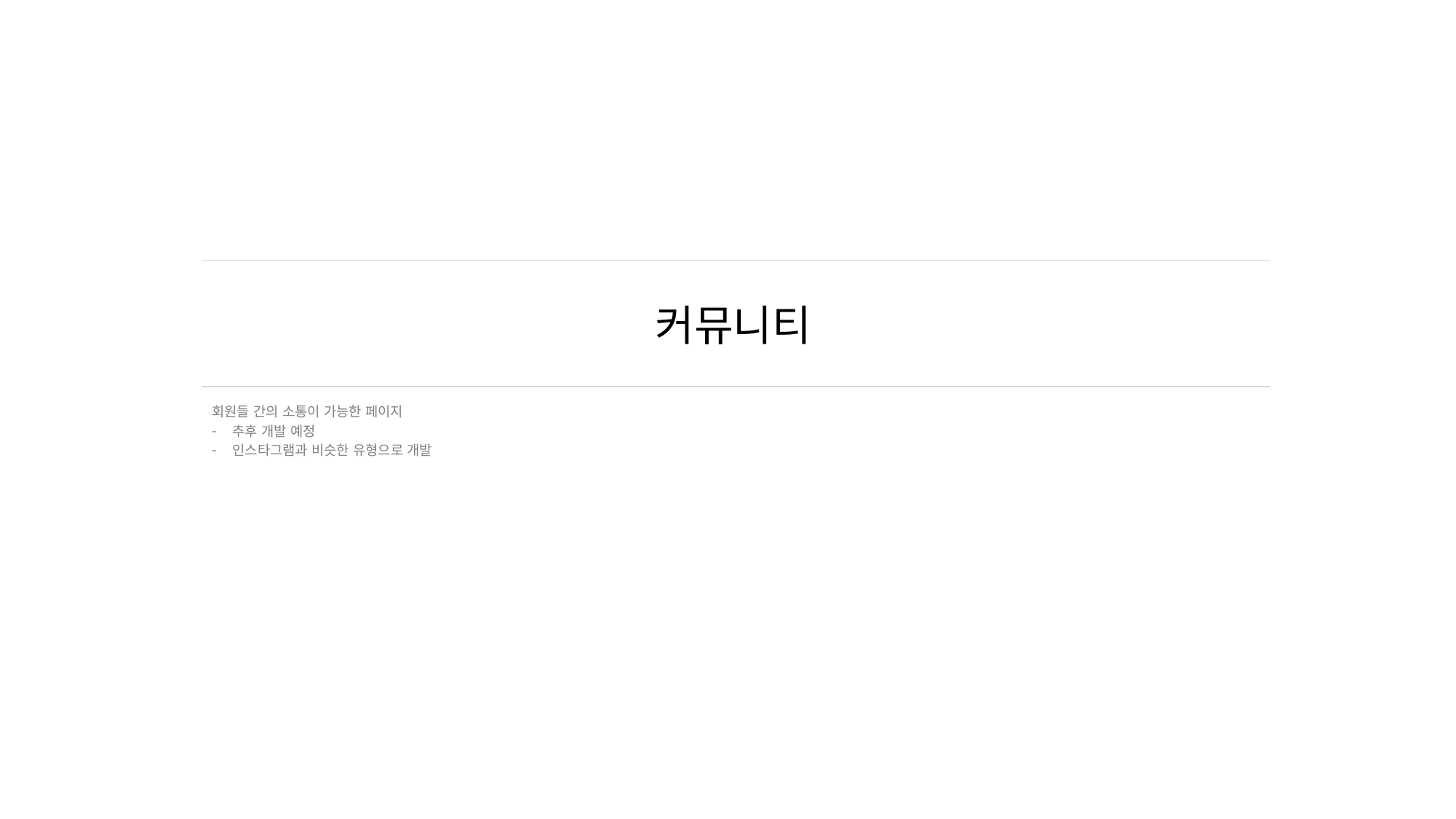

# 커뮤니티
회원들 간의 소통이 가능한 페이지
추후 개발 예정
인스타그램과 비슷한 유형으로 개발